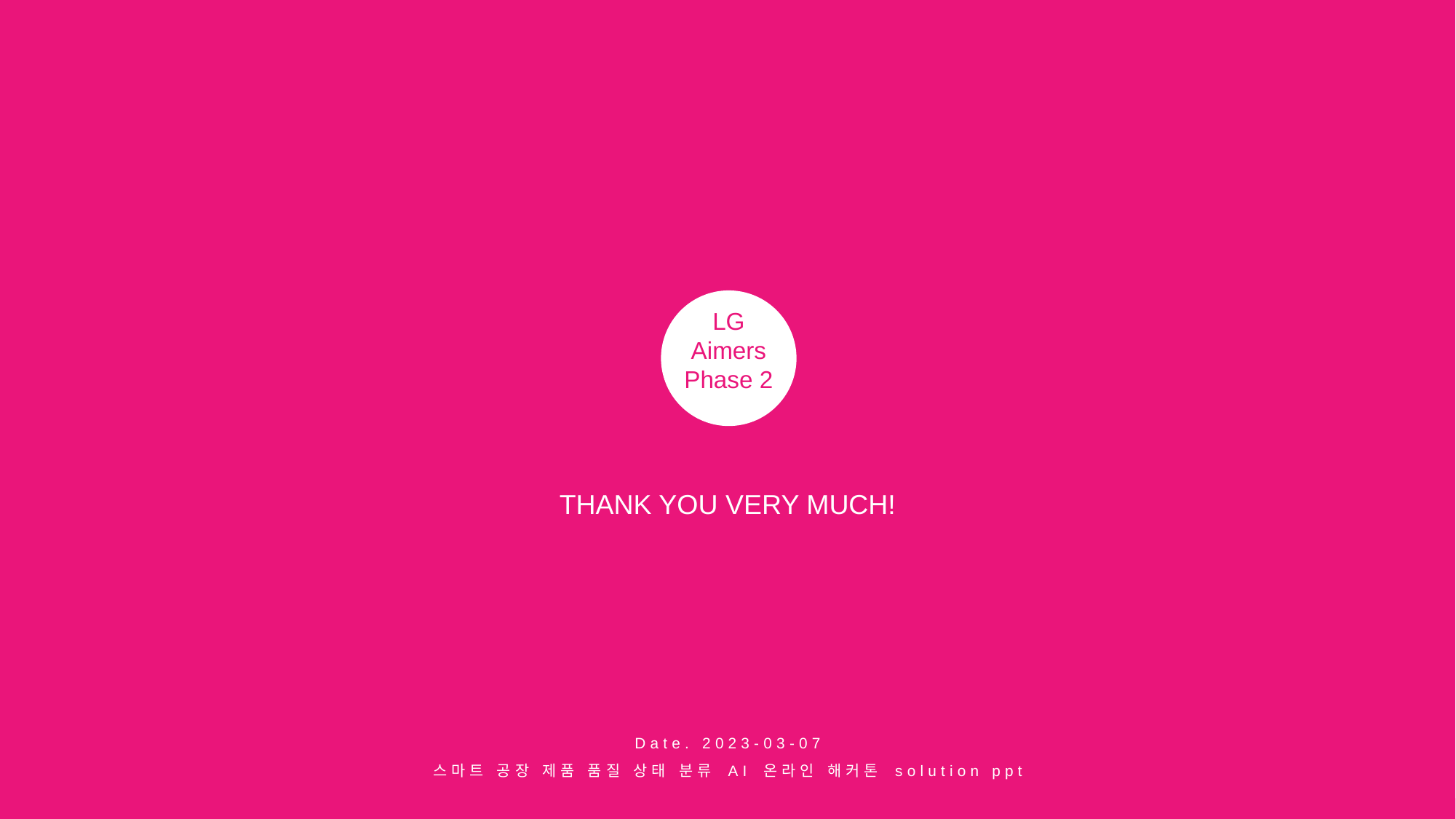

LG Aimers
Phase 2
THANK YOU VERY MUCH!
Date. 2023-03-07
스마트 공장 제품 품질 상태 분류 AI 온라인 해커톤 solution ppt